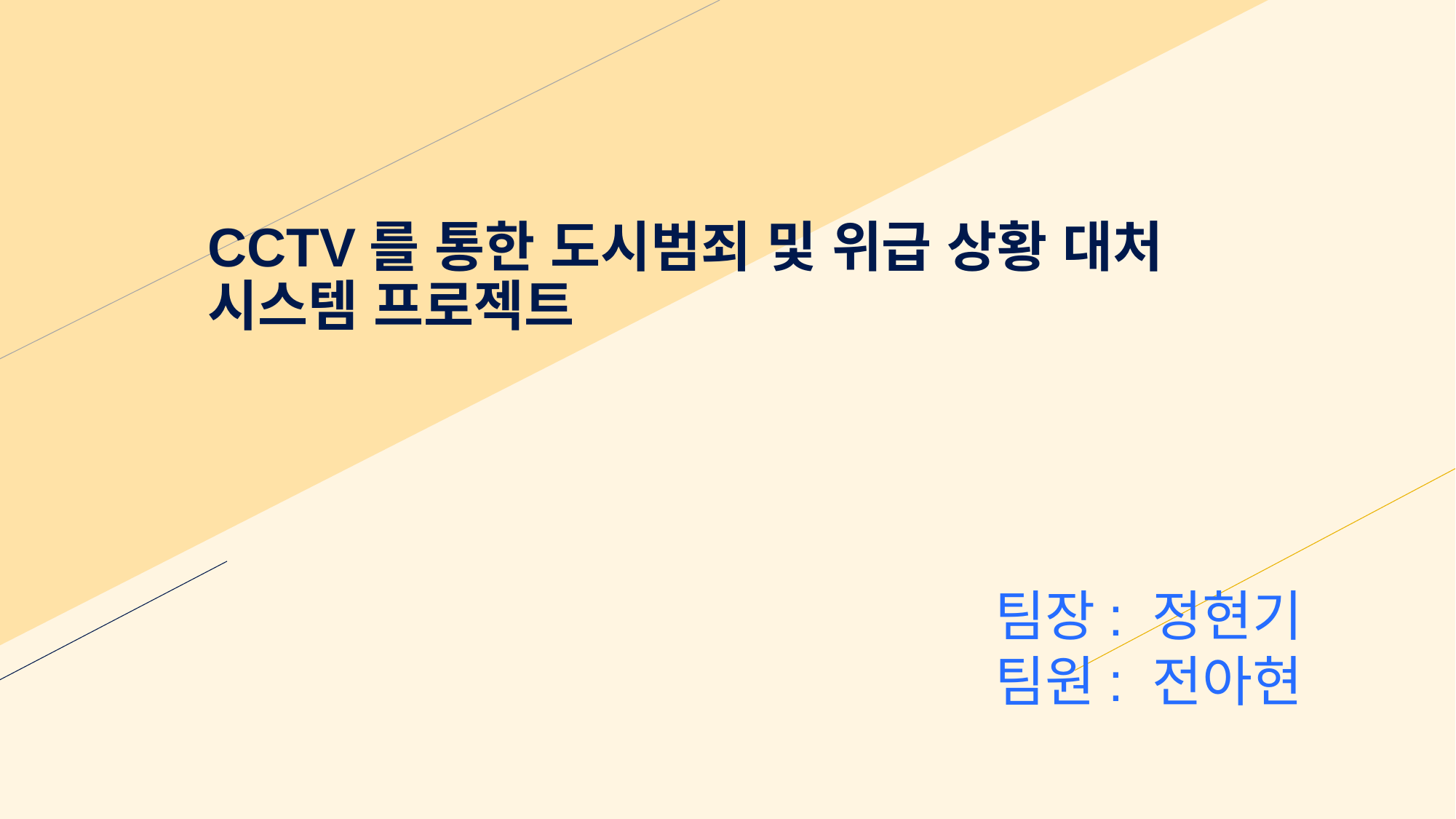

# CCTV를 통한 도시범죄 및 위급 상황 대처 시스템 프로젝트

팀장: 정현기
팀원: 전아현